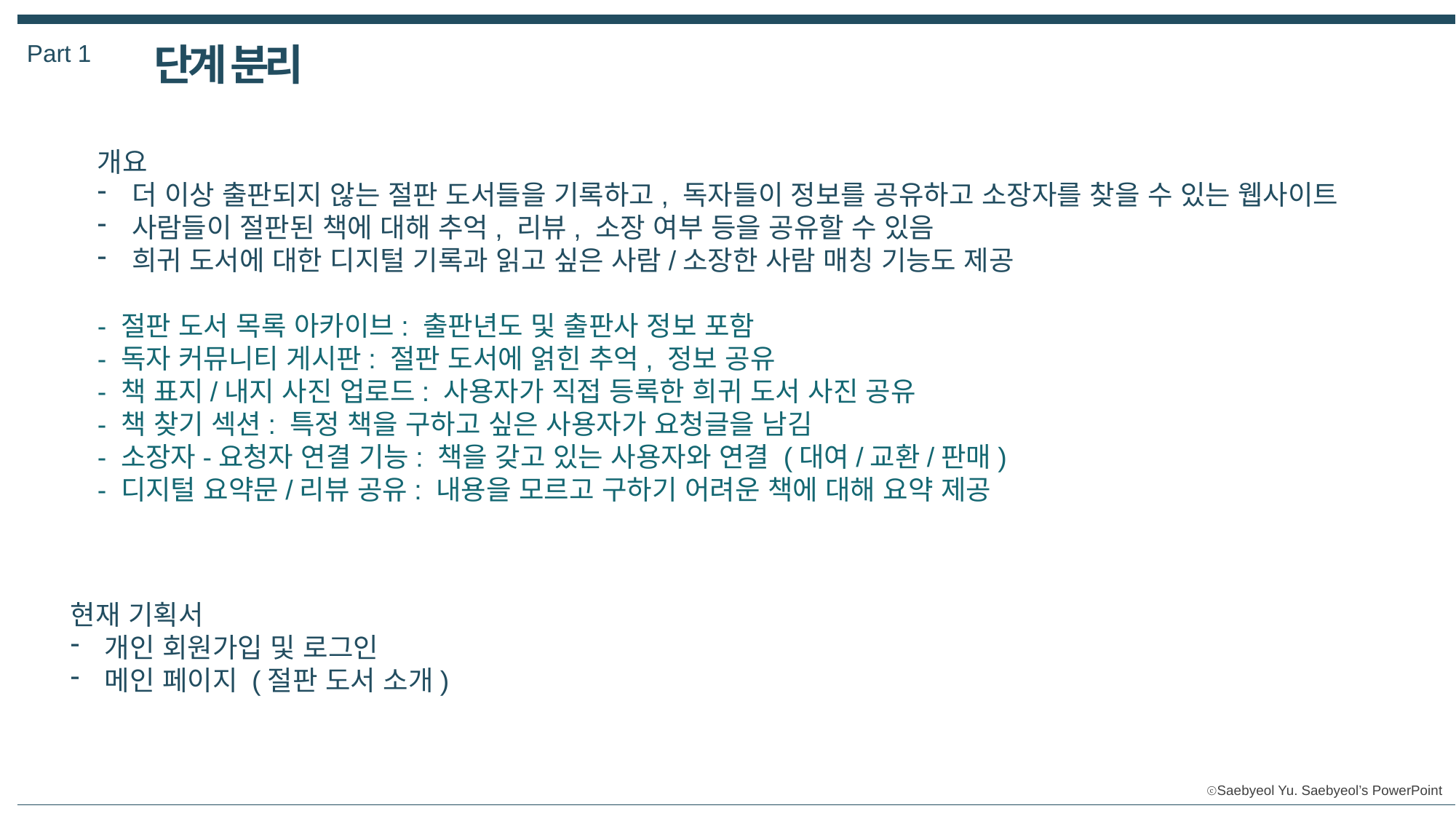

Part 1
단계 분리
개요
더 이상 출판되지 않는 절판 도서들을 기록하고, 독자들이 정보를 공유하고 소장자를 찾을 수 있는 웹사이트
사람들이 절판된 책에 대해 추억, 리뷰, 소장 여부 등을 공유할 수 있음
희귀 도서에 대한 디지털 기록과 읽고 싶은 사람/소장한 사람 매칭 기능도 제공

- 절판 도서 목록 아카이브: 출판년도 및 출판사 정보 포함
- 독자 커뮤니티 게시판: 절판 도서에 얽힌 추억, 정보 공유
- 책 표지/내지 사진 업로드: 사용자가 직접 등록한 희귀 도서 사진 공유
- 책 찾기 섹션: 특정 책을 구하고 싶은 사용자가 요청글을 남김
- 소장자-요청자 연결 기능: 책을 갖고 있는 사용자와 연결 (대여/교환/판매)
- 디지털 요약문/리뷰 공유: 내용을 모르고 구하기 어려운 책에 대해 요약 제공

1, 내용을 입력하세요
현재 기획서
개인 회원가입 및 로그인
메인 페이지 (절판 도서 소개)